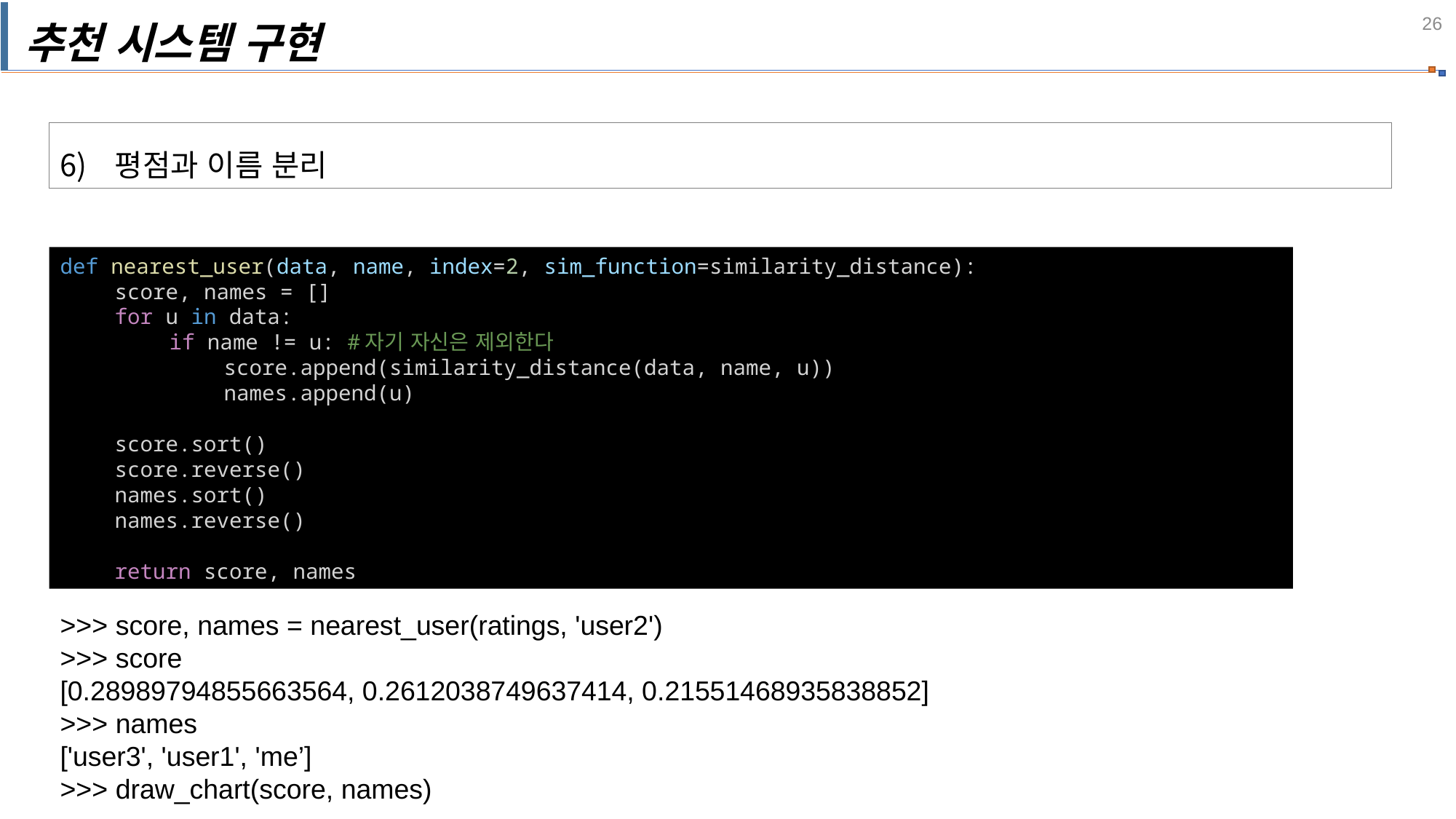

추천 시스템 구현
평점과 이름 분리
def nearest_user(data, name, index=2, sim_function=similarity_distance):
score, names = []
for u in data:
if name != u: #자기 자신은 제외한다
score.append(similarity_distance(data, name, u))
names.append(u)

score.sort()
score.reverse()
names.sort()
names.reverse()

return score, names
>>> score, names = nearest_user(ratings, 'user2')
>>> score
[0.28989794855663564, 0.2612038749637414, 0.21551468935838852]
>>> names
['user3', 'user1', 'me’]
>>> draw_chart(score, names)